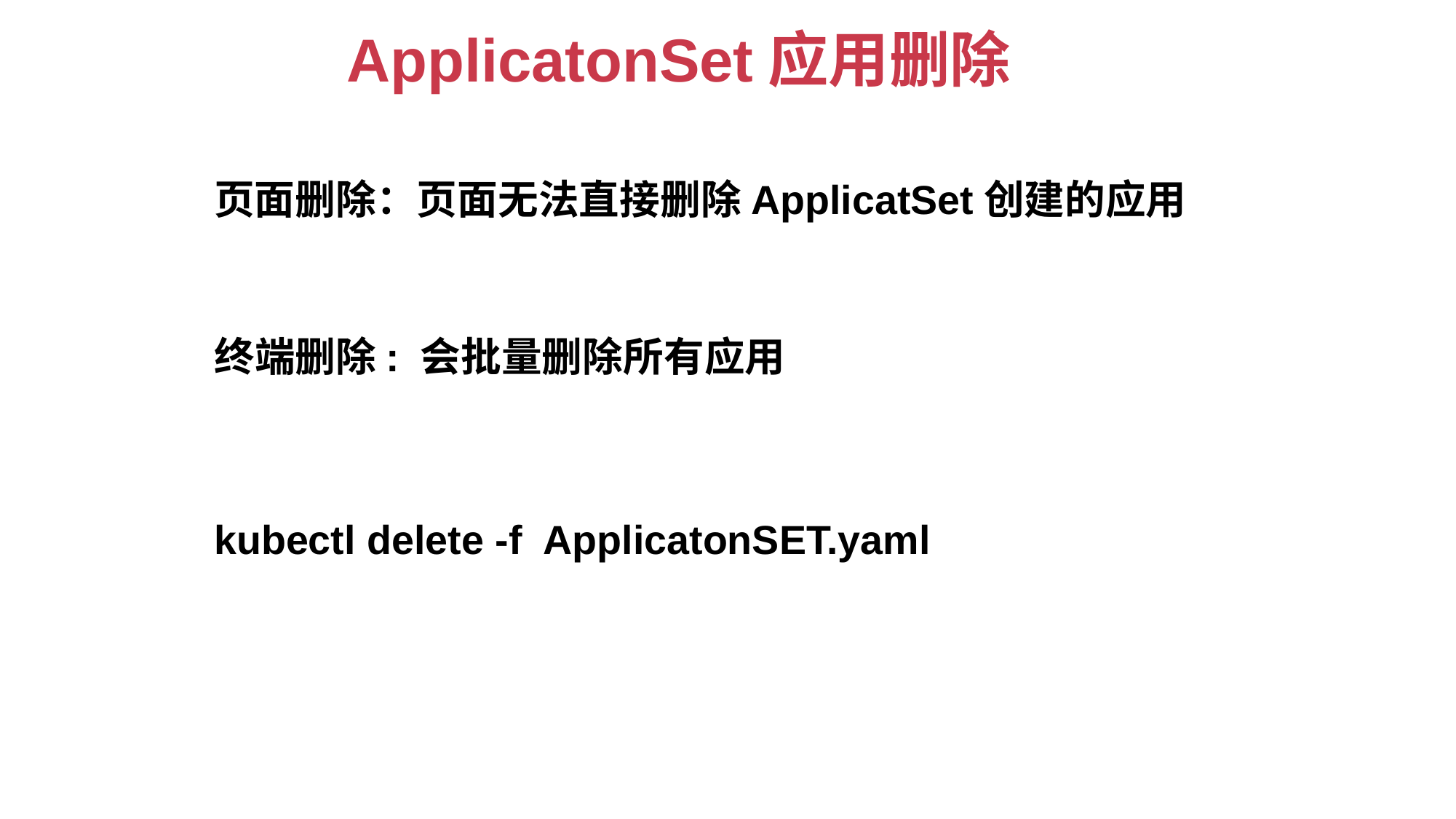

ApplicatonSet应用删除
页面删除：页面无法直接删除ApplicatSet创建的应用
终端删除: 会批量删除所有应用
kubectl delete -f  ApplicatonSET.yaml